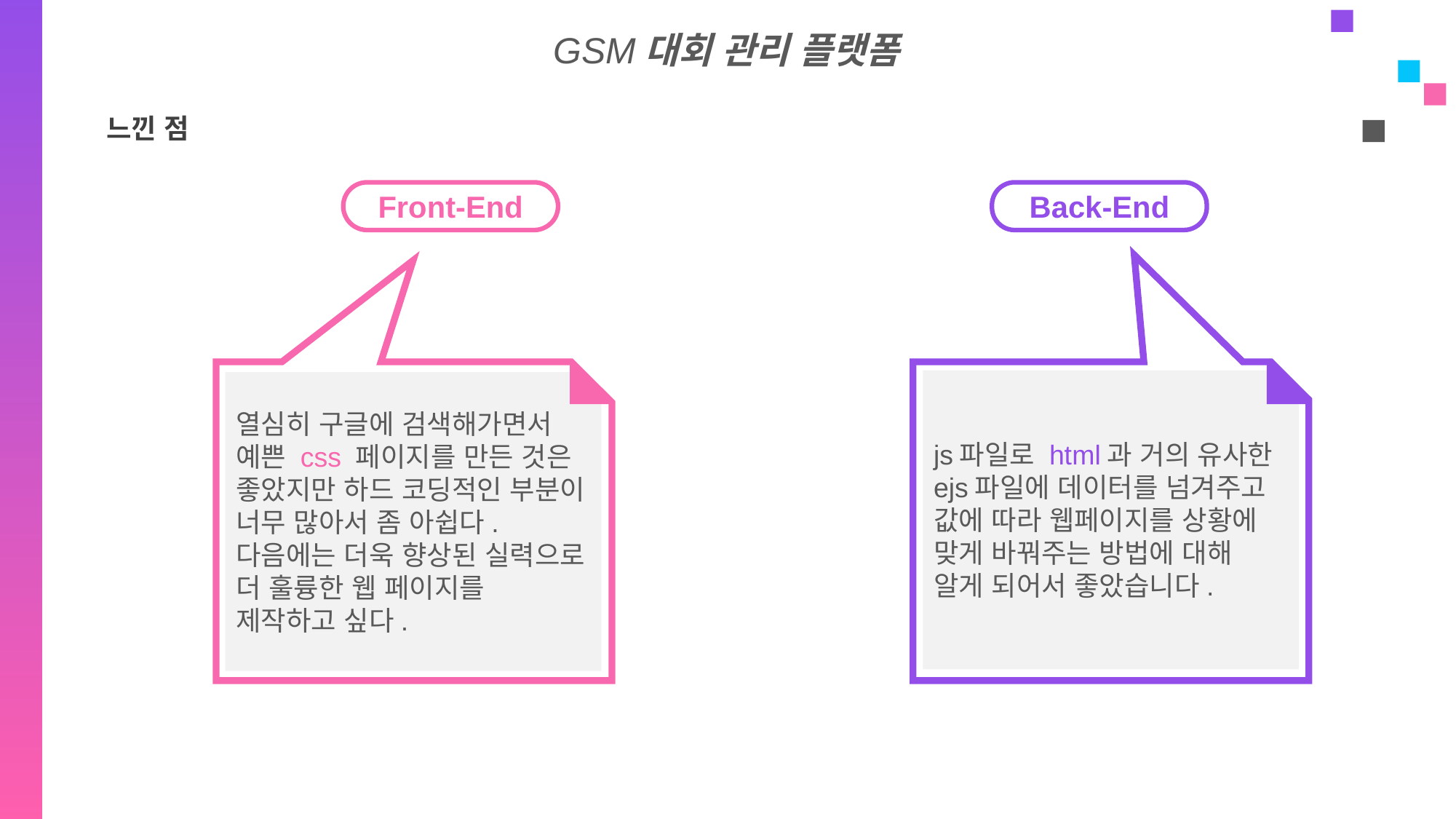

GSM대회 관리 플랫폼

느낀 점

Front-End
Back-End

js파일로 html과 거의 유사한 ejs파일에 데이터를 넘겨주고 값에 따라 웹페이지를 상황에 맞게 바꿔주는 방법에 대해 알게 되어서 좋았습니다.
열심히 구글에 검색해가면서 예쁜 css 페이지를 만든 것은 좋았지만 하드 코딩적인 부분이 너무 많아서 좀 아쉽다. 다음에는 더욱 향상된 실력으로 더 훌륭한 웹 페이지를 제작하고 싶다.